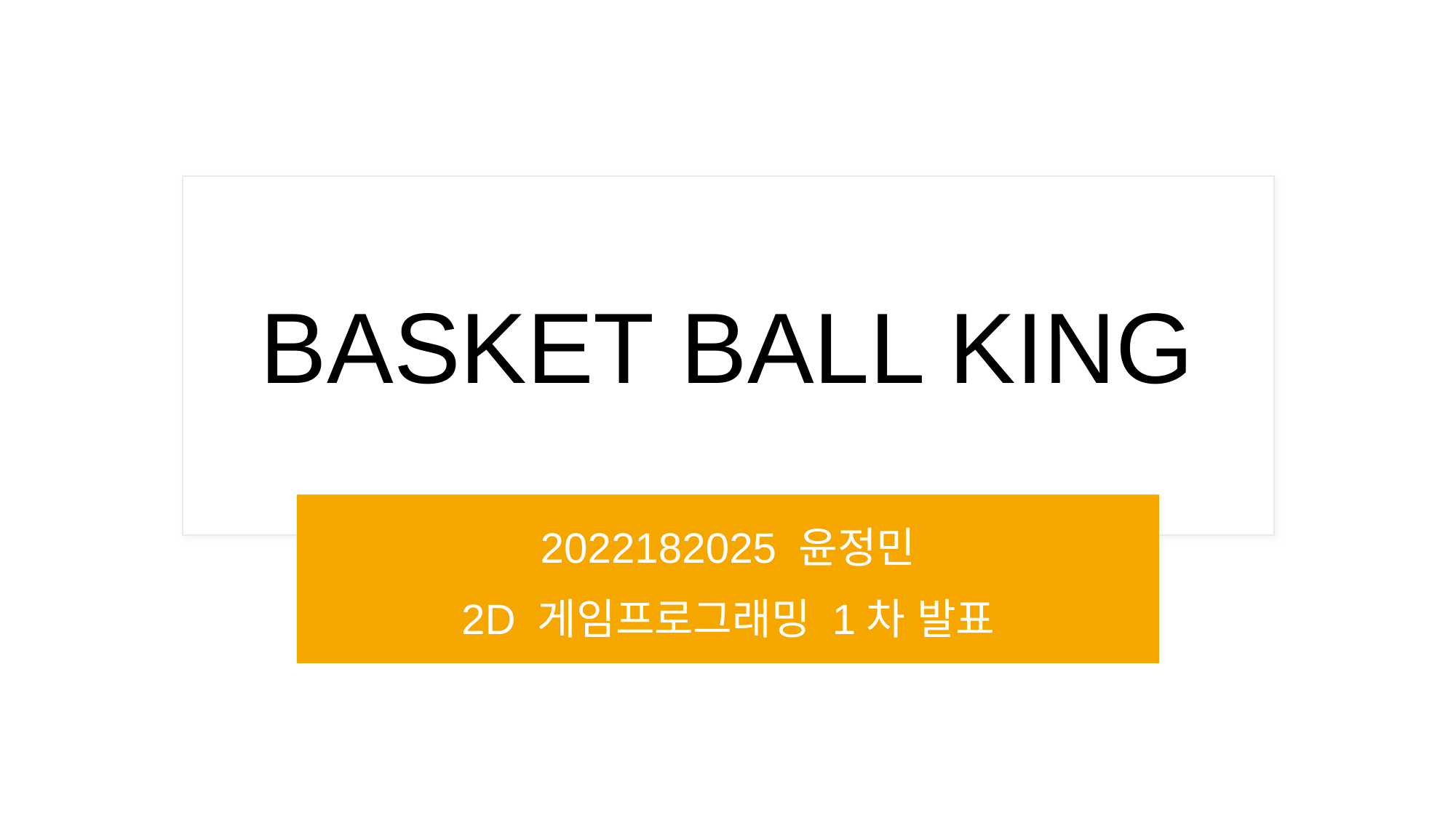

# BASKET BALL KING
2022182025 윤정민
2D 게임프로그래밍 1차 발표